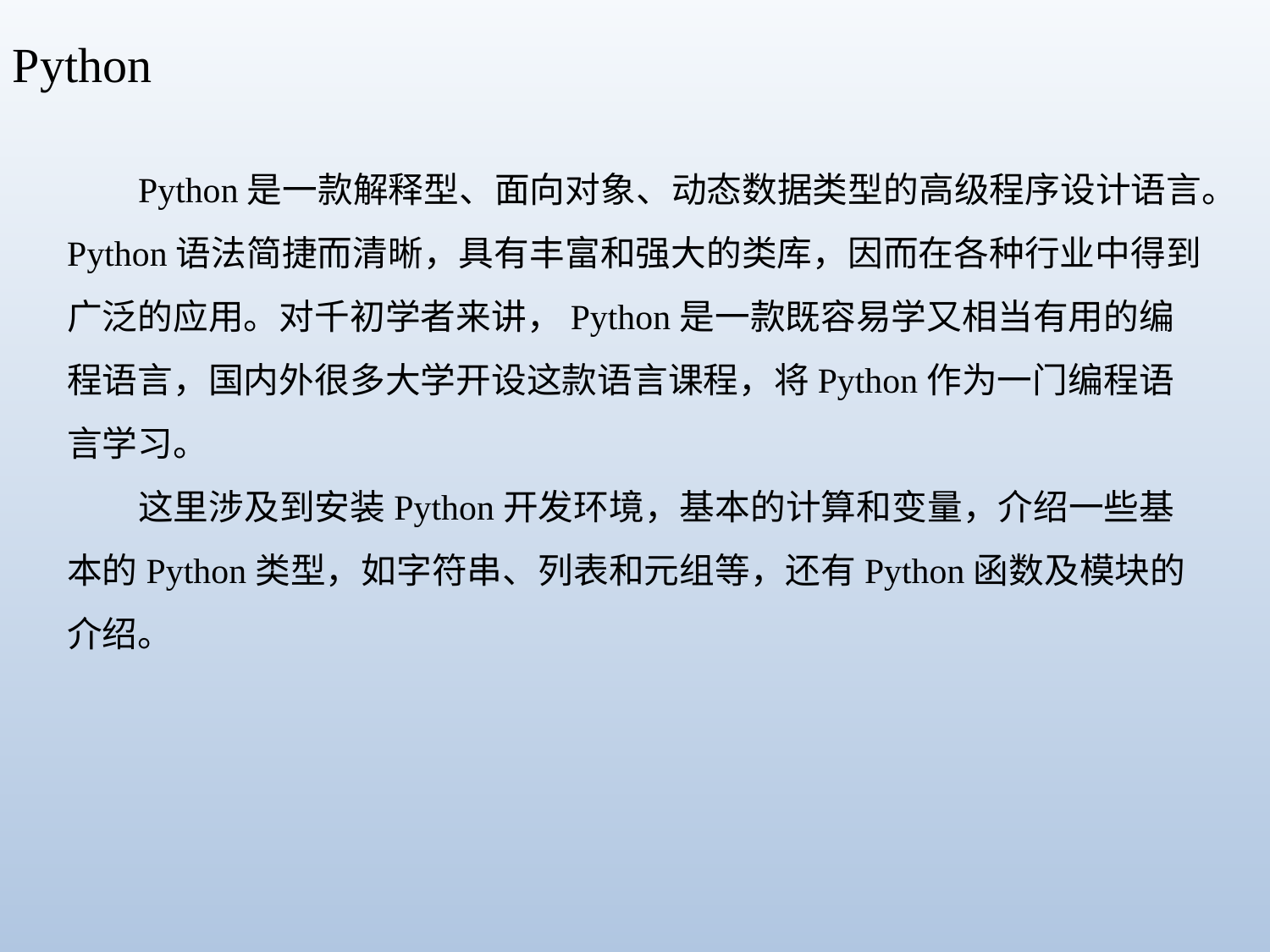

Python
        Python是一款解释型、面向对象、动态数据类型的高级程序设计语言。Python语法简捷而清晰，具有丰富和强大的类库，因而在各种行业中得到广泛的应用。对千初学者来讲，Python是一款既容易学又相当有用的编程语言，国内外很多大学开设这款语言课程，将Python作为一门编程语言学习。
        这里涉及到安装Python开发环境，基本的计算和变量，介绍一些基本的Python类型，如字符串、列表和元组等，还有Python函数及模块的介绍。